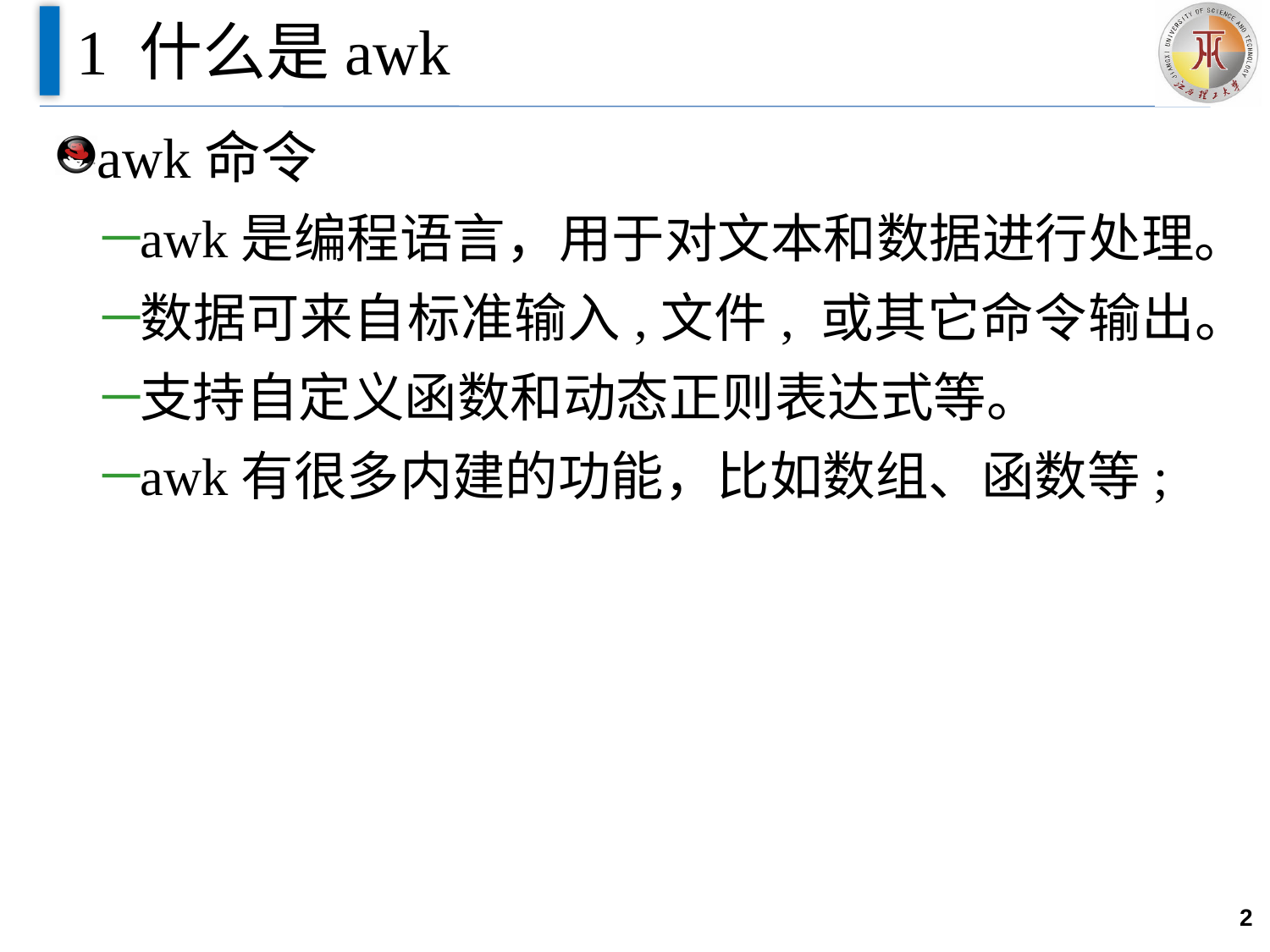

# 1 什么是awk
awk命令
awk是编程语言，用于对文本和数据进行处理。
数据可来自标准输入,文件, 或其它命令输出。
支持自定义函数和动态正则表达式等。
awk有很多内建的功能，比如数组、函数等;
2